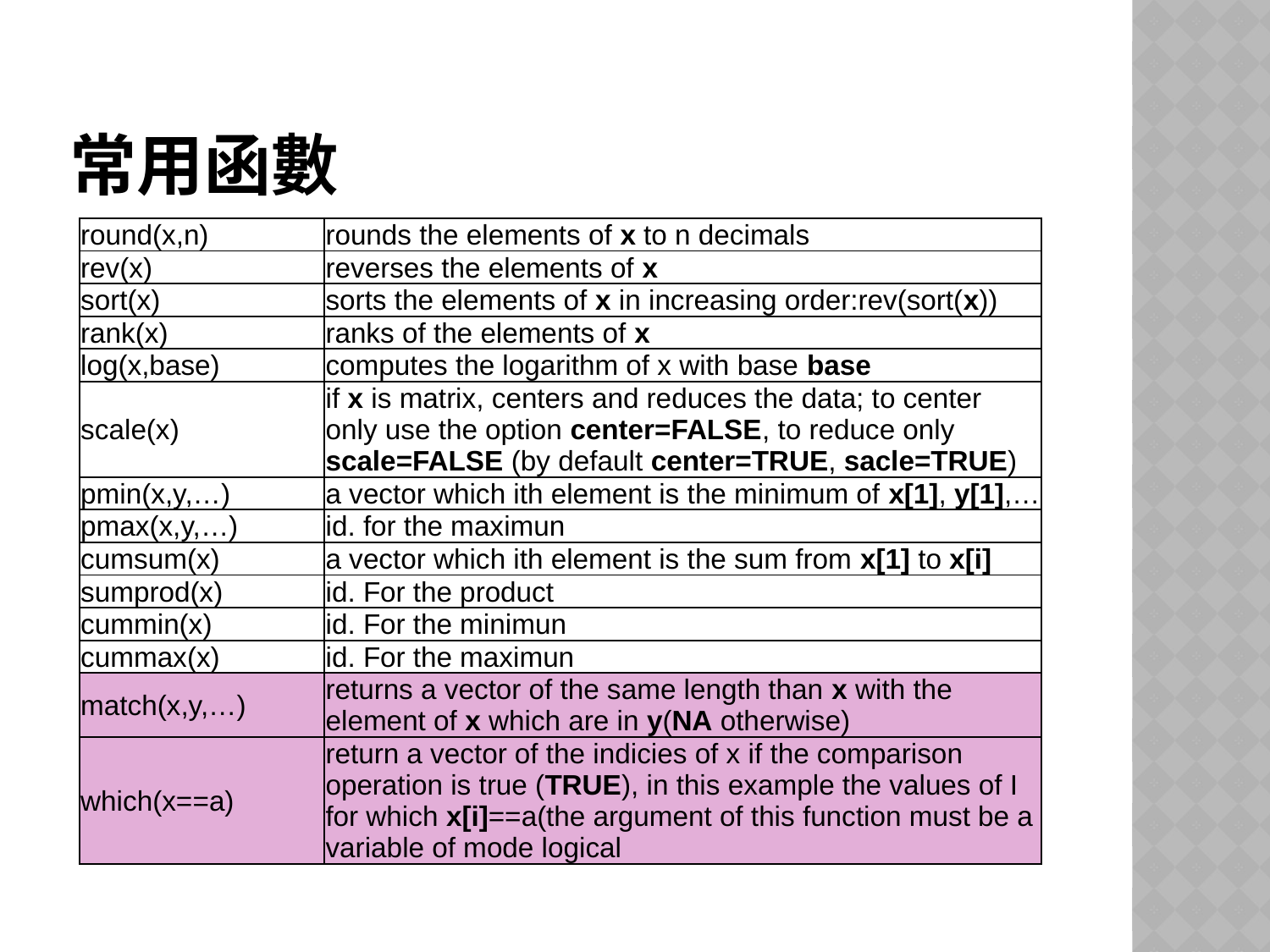

# 常用函數
| round(x,n) | rounds the elements of x to n decimals |
| --- | --- |
| rev(x) | reverses the elements of x |
| sort(x) | sorts the elements of x in increasing order:rev(sort(x)) |
| rank(x) | ranks of the elements of x |
| log(x,base) | computes the logarithm of x with base base |
| scale(x) | if x is matrix, centers and reduces the data; to center only use the option center=FALSE, to reduce only scale=FALSE (by default center=TRUE, sacle=TRUE) |
| pmin(x,y,…) | a vector which ith element is the minimum of x[1], y[1],… |
| pmax(x,y,…) | id. for the maximun |
| cumsum(x) | a vector which ith element is the sum from x[1] to x[i] |
| sumprod(x) | id. For the product |
| cummin(x) | id. For the minimun |
| cummax(x) | id. For the maximun |
| match(x,y,…) | returns a vector of the same length than x with the element of x which are in y(NA otherwise) |
| which(x==a) | return a vector of the indicies of x if the comparison operation is true (TRUE), in this example the values of I for which x[i]==a(the argument of this function must be a variable of mode logical |